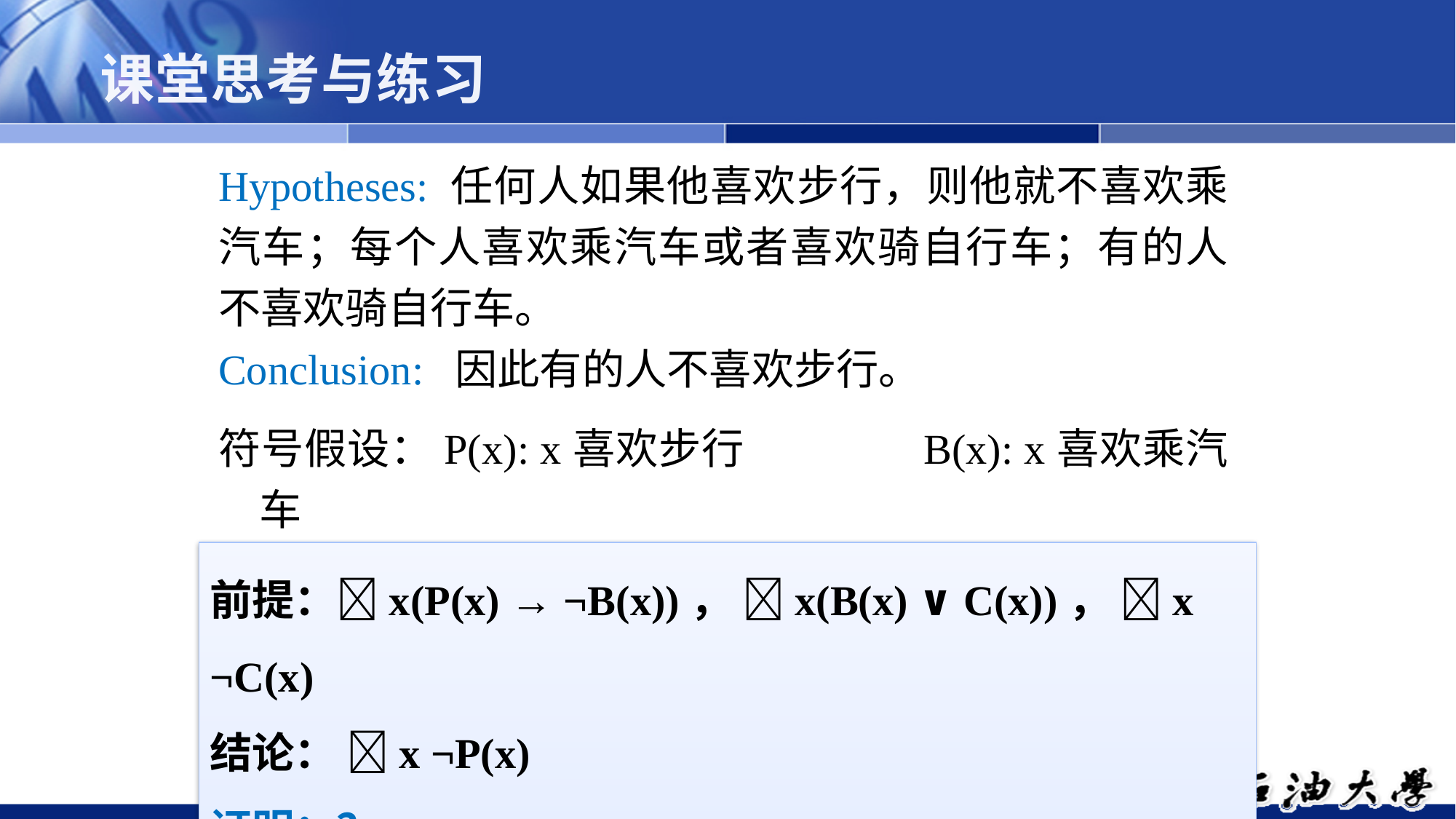

# 课堂思考与练习
Hypotheses: 任何人如果他喜欢步行，则他就不喜欢乘汽车；每个人喜欢乘汽车或者喜欢骑自行车；有的人不喜欢骑自行车。
Conclusion:  因此有的人不喜欢步行。
符号假设：P(x): x喜欢步行		B(x): x喜欢乘汽车
                    C(x): x喜欢骑自行车
前提：∀x(P(x) → ¬B(x))， ∀x(B(x) ∨ C(x))， ∃x ¬C(x)
结论： ∃x ¬P(x)
证明：？